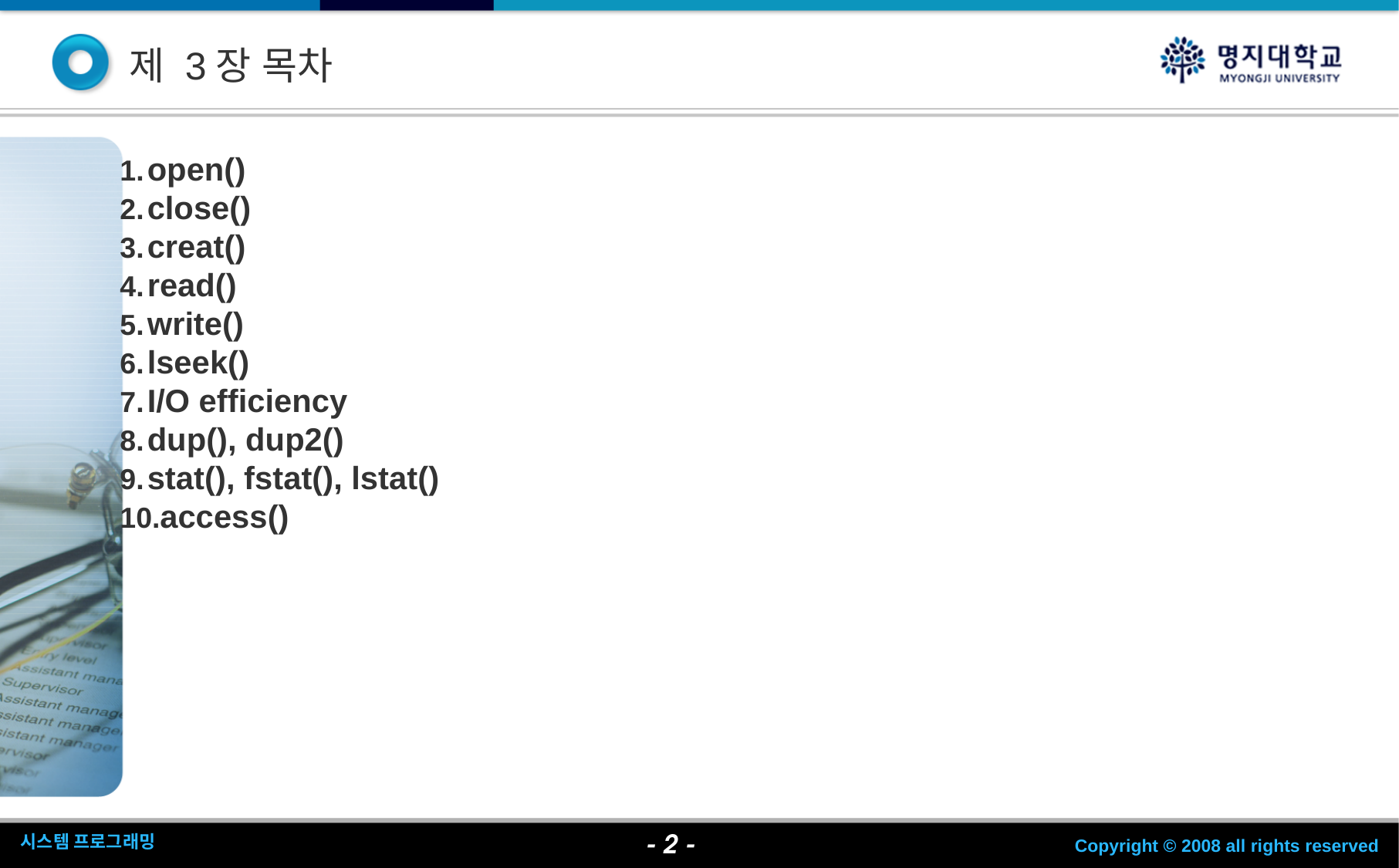

제 3장 목차
open()
close()
creat()
read()
write()
lseek()
I/O efficiency
dup(), dup2()
stat(), fstat(), lstat()
access()
- 2 -